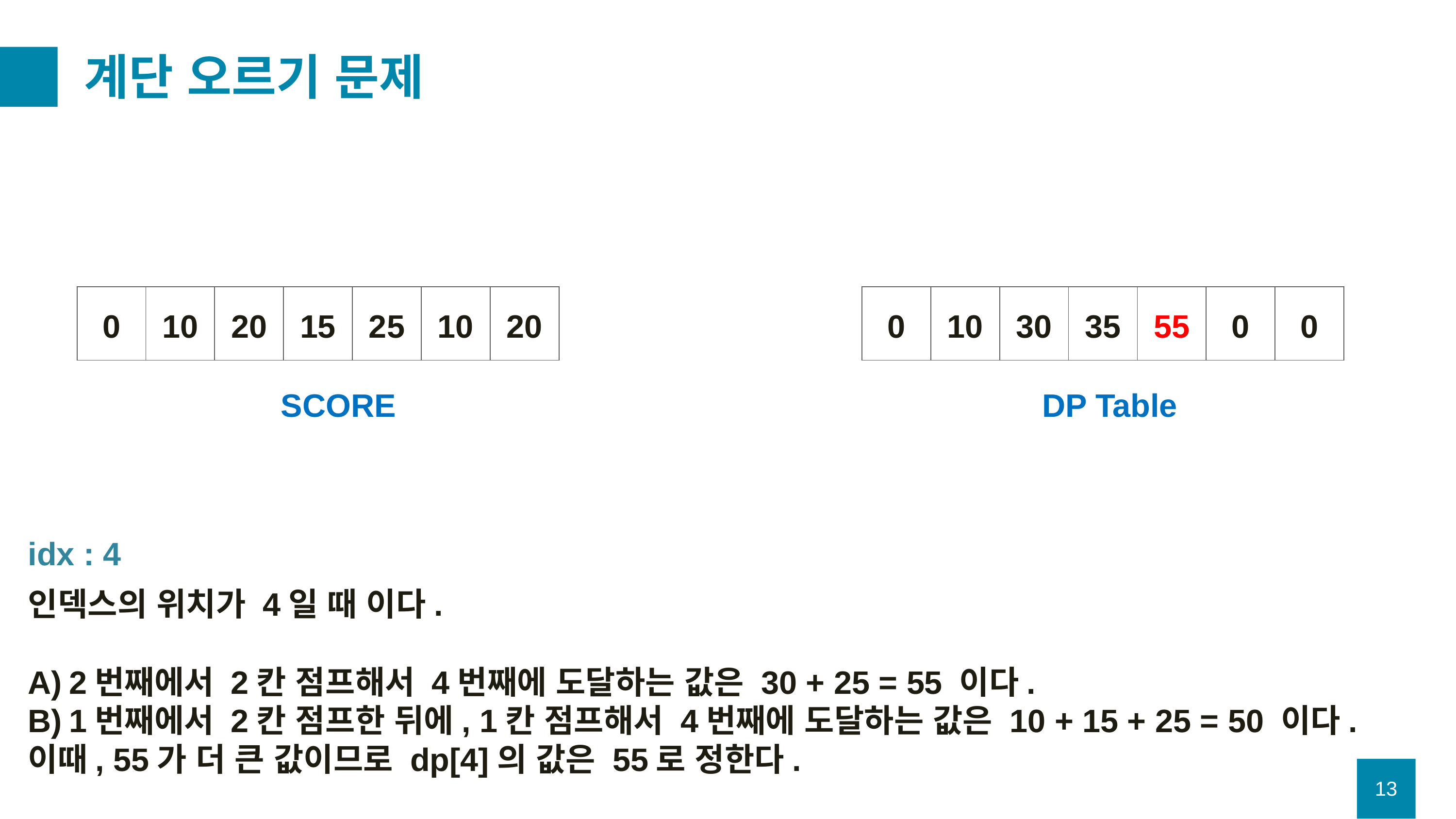

# 계단 오르기 문제
| 0 | 10 | 30 | 35 | 55 | 0 | 0 |
| --- | --- | --- | --- | --- | --- | --- |
| 0 | 10 | 20 | 15 | 25 | 10 | 20 |
| --- | --- | --- | --- | --- | --- | --- |
SCORE
DP Table
idx : 4
인덱스의 위치가 4일 때 이다.

2번째에서 2칸 점프해서 4번째에 도달하는 값은 30 + 25 = 55 이다.
1번째에서 2칸 점프한 뒤에, 1칸 점프해서 4번째에 도달하는 값은 10 + 15 + 25 = 50 이다.
이때, 55가 더 큰 값이므로 dp[4]의 값은 55로 정한다.
13